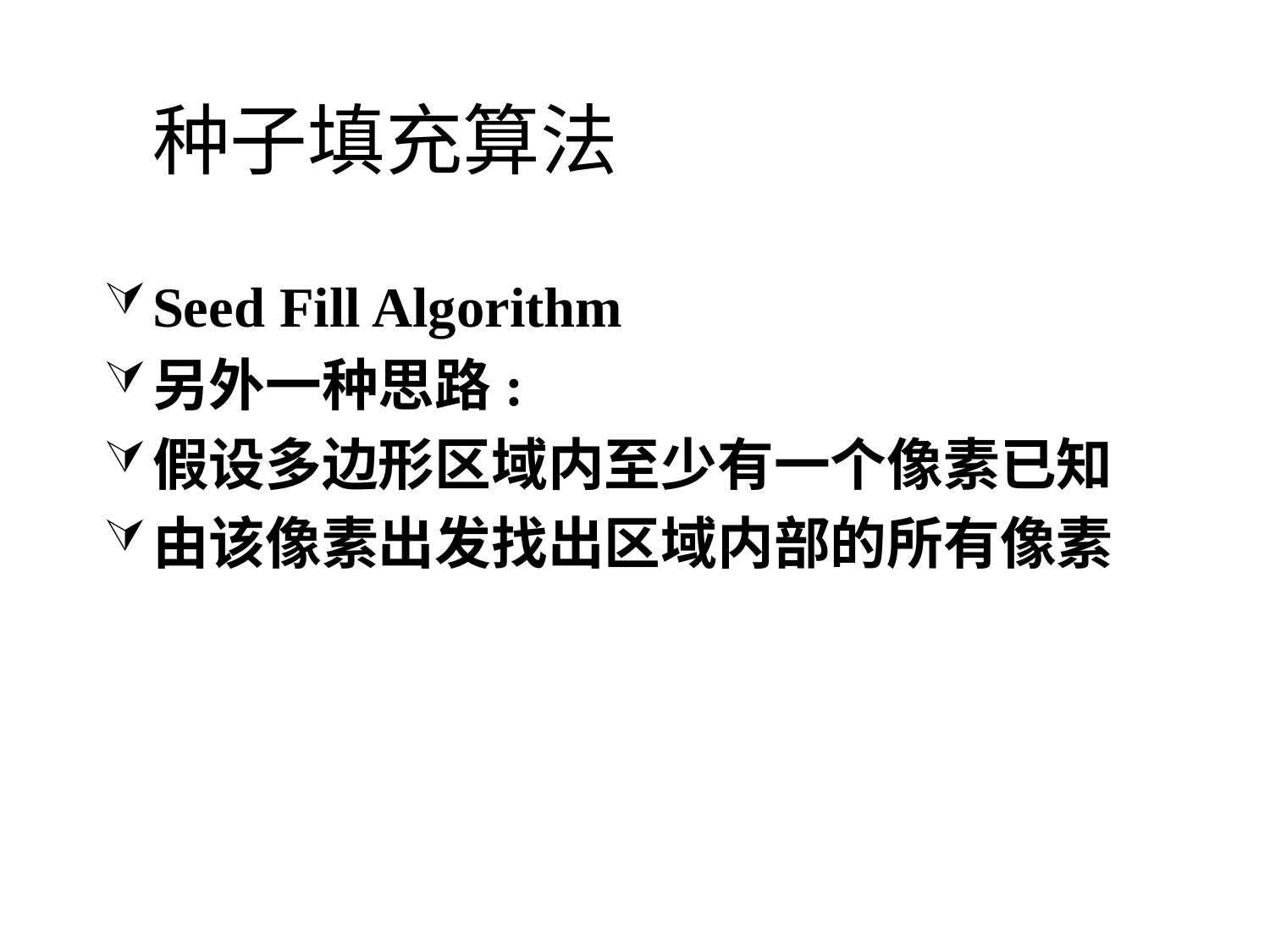

# 种子填充算法
Seed Fill Algorithm
另外一种思路:
假设多边形区域内至少有一个像素已知
由该像素出发找出区域内部的所有像素